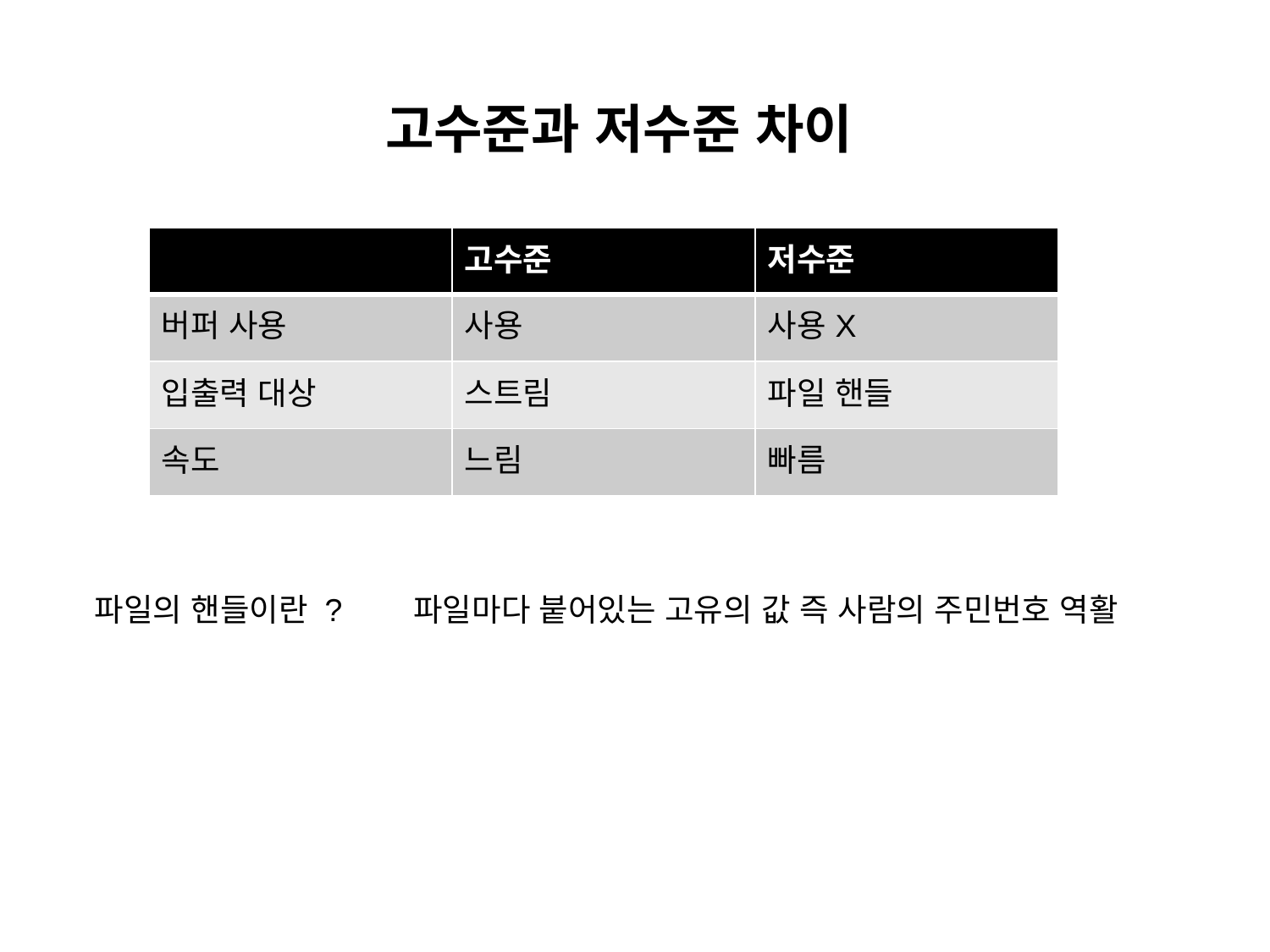

고수준과 저수준 차이
|  | 고수준 | 저수준 |
| --- | --- | --- |
| 버퍼 사용 | 사용 | 사용X |
| 입출력 대상 | 스트림 | 파일 핸들 |
| 속도 | 느림 | 빠름 |
파일의 핸들이란 ?
파일마다 붙어있는 고유의 값 즉 사람의 주민번호 역활